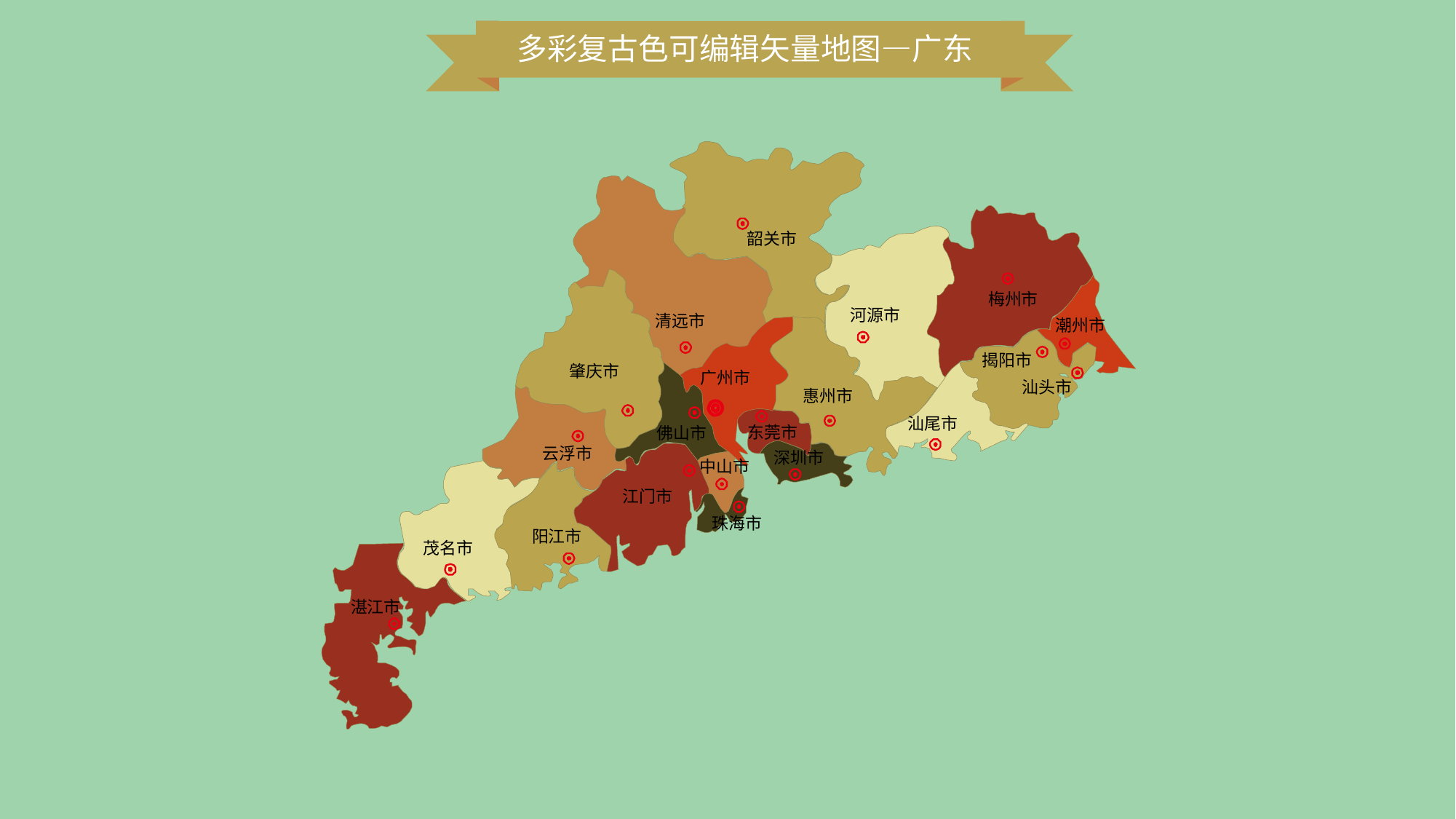

多彩复古色可编辑矢量地图—广东

韶关市

梅州市
河源市
清远市
潮州市

揭阳市

肇庆市
广州市

汕头市
惠州市

汕尾市

东莞市
佛山市

云浮市

深圳市

中山市

江门市

珠海市
阳江市
茂名市

湛江市